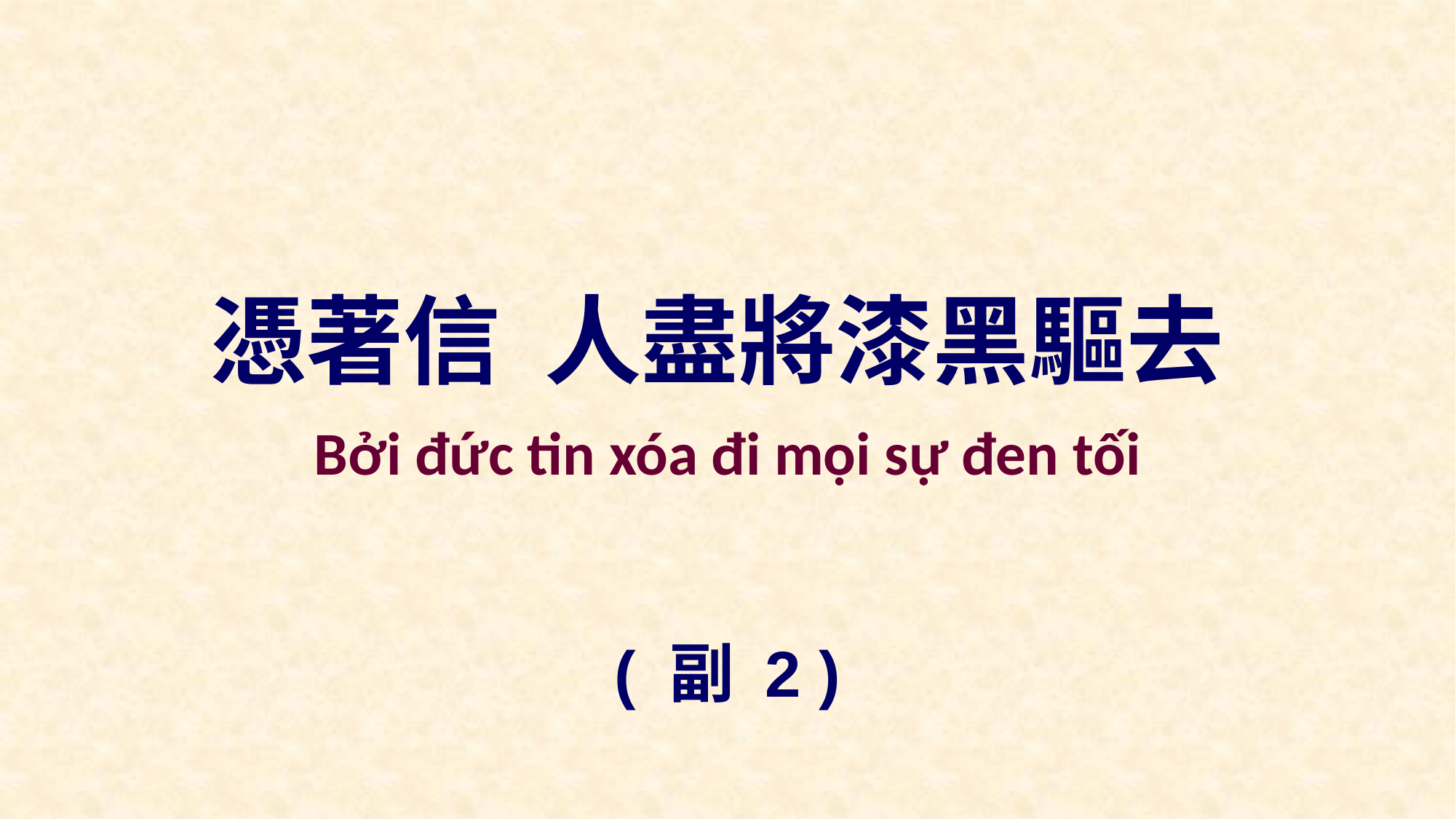

憑著信  人盡將漆黑驅去
Bởi đức tin xóa đi mọi sự đen tối
( 副 2 )